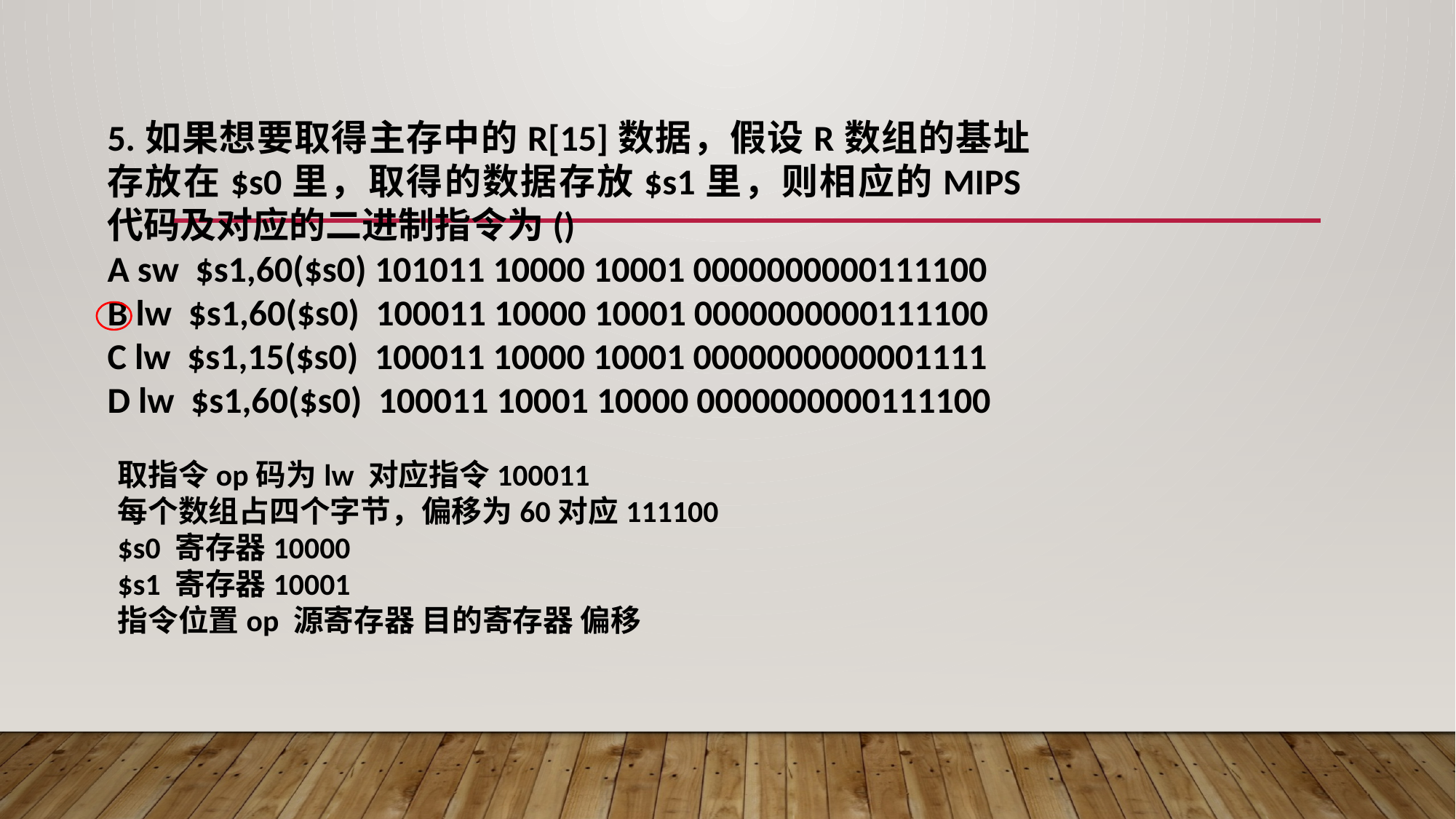

5.如果想要取得主存中的R[15]数据，假设R数组的基址存放在$s0里，取得的数据存放$s1里，则相应的MIPS代码及对应的二进制指令为()
A sw  $s1,60($s0) 101011 10000 10001 0000000000111100
B lw  $s1,60($s0)  100011 10000 10001 0000000000111100
C lw  $s1,15($s0)  100011 10000 10001 0000000000001111
D lw  $s1,60($s0)  100011 10001 10000 0000000000111100

取指令op码为lw 对应指令100011
每个数组占四个字节，偏移为60对应111100
$s0 寄存器10000
$s1 寄存器10001
指令位置op 源寄存器 目的寄存器 偏移